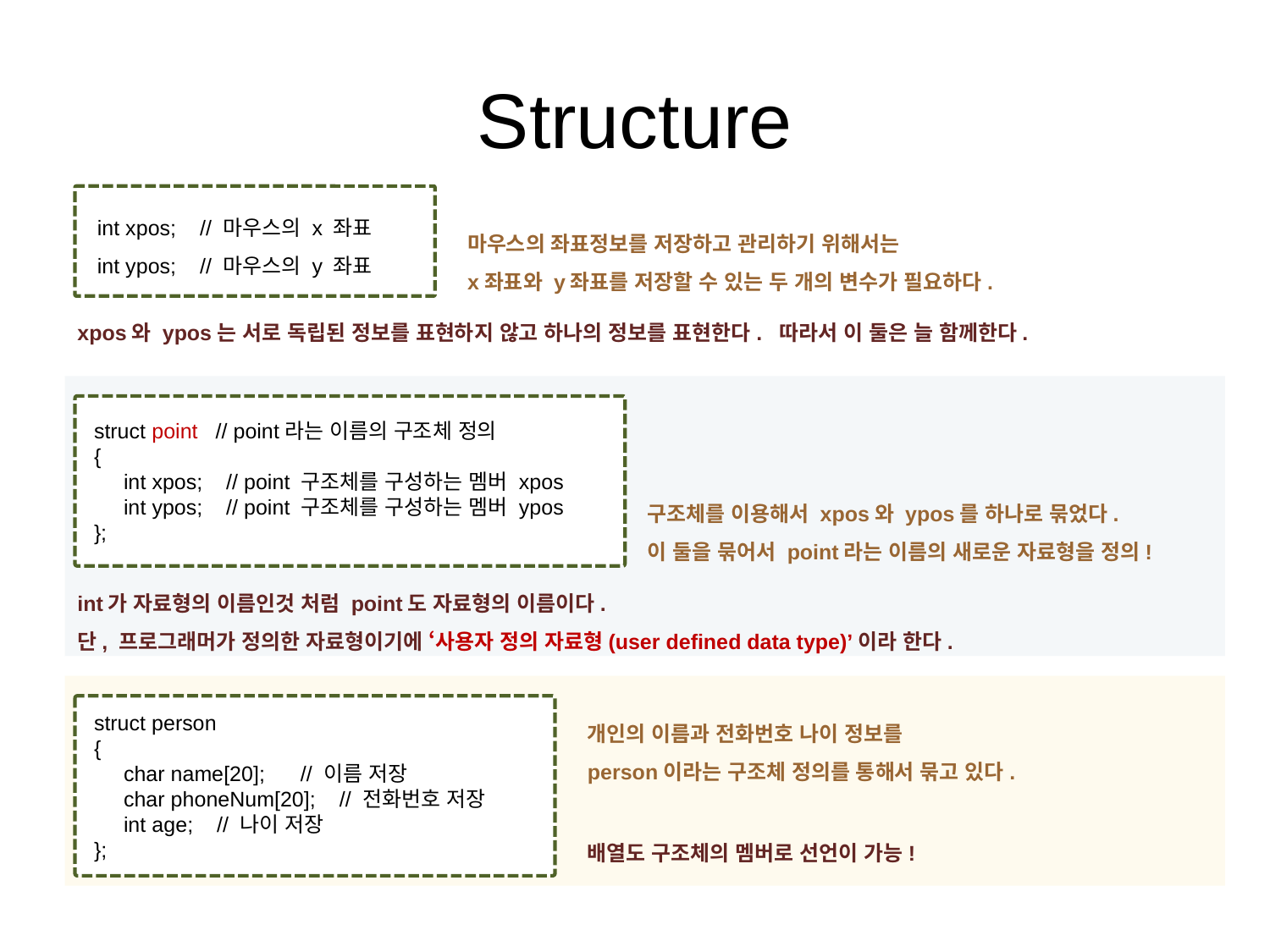

# Structure

int xpos;    // 마우스의 x 좌표
int ypos;    // 마우스의 y 좌표
int xpos;    // 마우스의 x 좌표
int ypos;    // 마우스의 y 좌표
마우스의 좌표정보를 저장하고 관리하기 위해서는
x좌표와 y좌표를 저장할 수 있는 두 개의 변수가 필요하다.
xpos와 ypos는 서로 독립된 정보를 표현하지 않고 하나의 정보를 표현한다.  따라서 이 둘은 늘 함께한다.

 struct point   // point라는 이름의 구조체 정의
 {
      int xpos;    // point 구조체를 구성하는 멤버 xpos
      int ypos;    // point 구조체를 구성하는 멤버 ypos
 };
구조체를 이용해서 xpos와 ypos를 하나로 묶었다.
이 둘을 묶어서 point라는 이름의 새로운 자료형을 정의!
int가 자료형의 이름인것 처럼 point도 자료형의 이름이다.
단, 프로그래머가 정의한 자료형이기에 ‘사용자 정의 자료형(user defined data type)’이라 한다.

 struct person
 {
      char name[20];      // 이름 저장
      char phoneNum[20];    // 전화번호 저장
      int age;    // 나이 저장
 };
개인의 이름과 전화번호 나이 정보를
person이라는 구조체 정의를 통해서 묶고 있다.
배열도 구조체의 멤버로 선언이 가능!